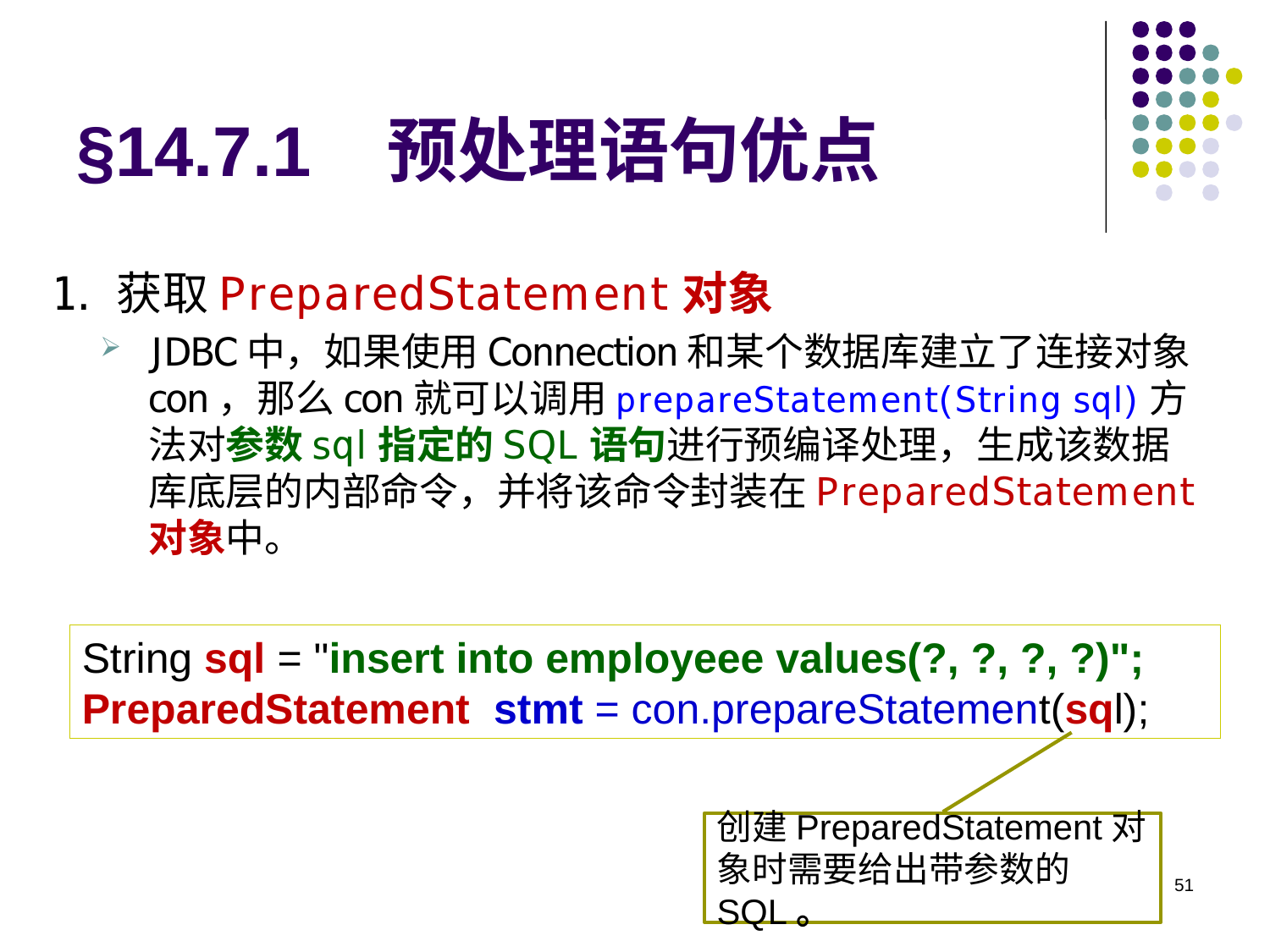

# §14.7.1   预处理语句优点
1. 获取PreparedStatement对象
JDBC中，如果使用Connection和某个数据库建立了连接对象con，那么con就可以调用prepareStatement(String sql)方法对参数sql指定的SQL语句进行预编译处理，生成该数据库底层的内部命令，并将该命令封装在PreparedStatement对象中。

String sql = "insert into employeee values(?, ?, ?, ?)";
PreparedStatement  stmt = con.prepareStatement(sql);
创建PreparedStatement对象时需要给出带参数的SQL。
51